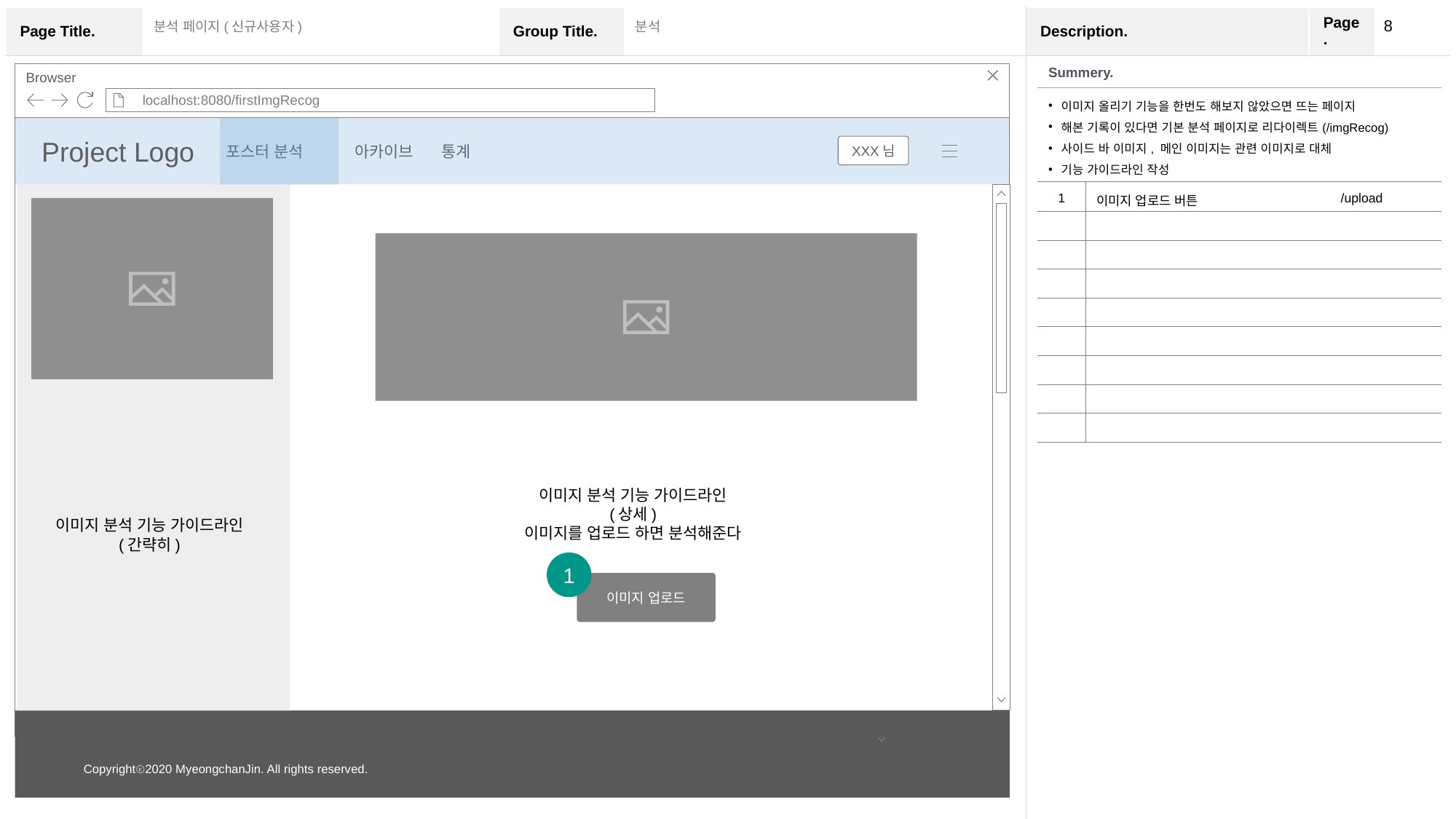

분석 페이지(신규사용자)
분석
| Summery. |  |  |
| --- | --- | --- |
| 이미지 올리기 기능을 한번도 해보지 않았으면 뜨는 페이지 해본 기록이 있다면 기본 분석 페이지로 리다이렉트(/imgRecog) 사이드 바 이미지, 메인 이미지는 관련 이미지로 대체 기능 가이드라인 작성 |  |  |
| 1 | 이미지 업로드 버튼 | /upload |
|  |  |  |
|  |  |  |
|  |  |  |
|  |  |  |
|  |  |  |
|  |  |  |
|  |  |  |
|  |  |  |
localhost:8080/firstImgRecog

이미지 분석 기능 가이드라인
(상세)
이미지를 업로드 하면 분석해준다
이미지 분석 기능 가이드라인
(간략히)
1
이미지 업로드